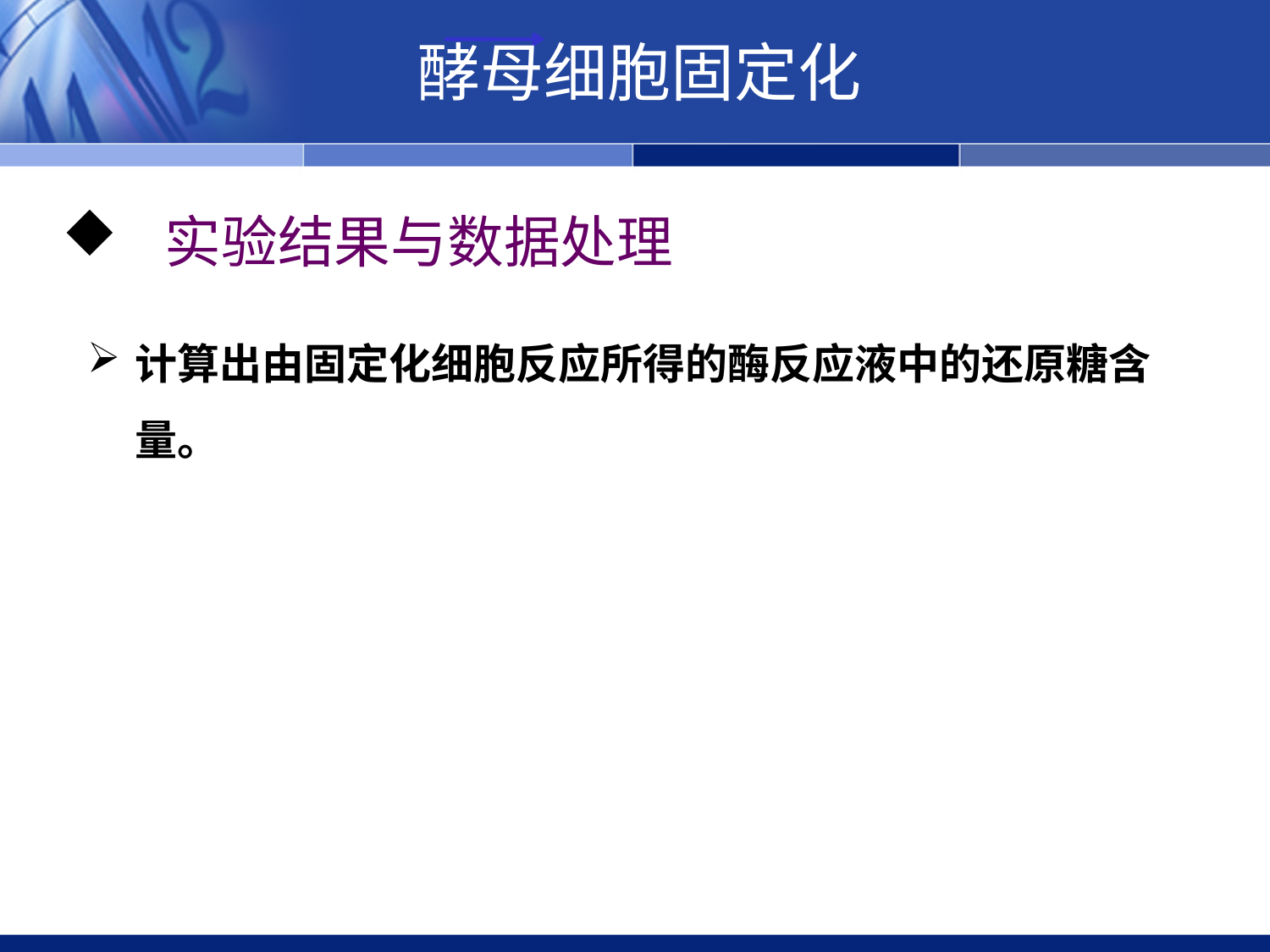

酵母细胞固定化

  实验结果与数据处理
计算出由固定化细胞反应所得的酶反应液中的还原糖含量。